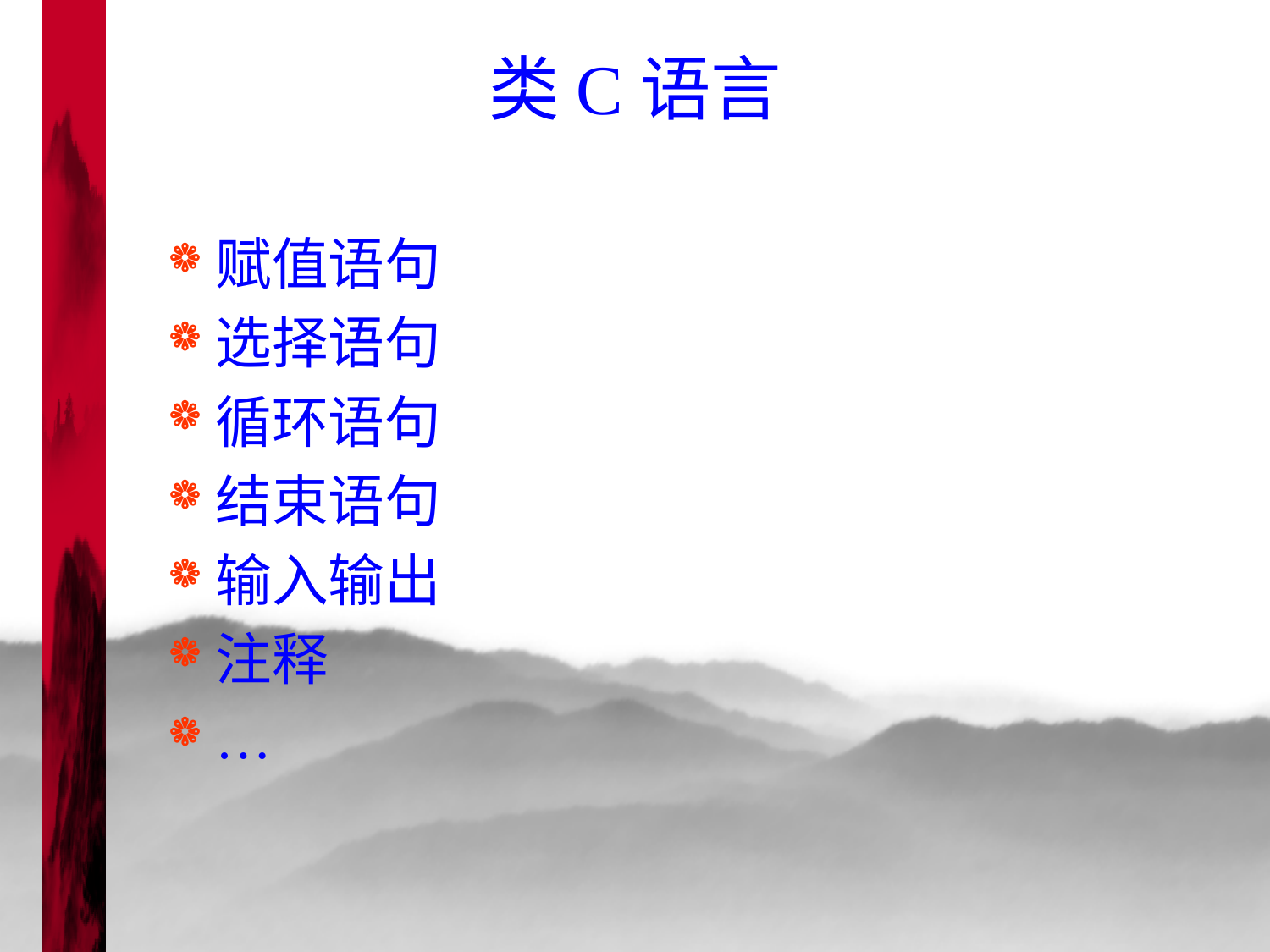

# 类C语言
赋值语句
选择语句
循环语句
结束语句
输入输出
注释
…